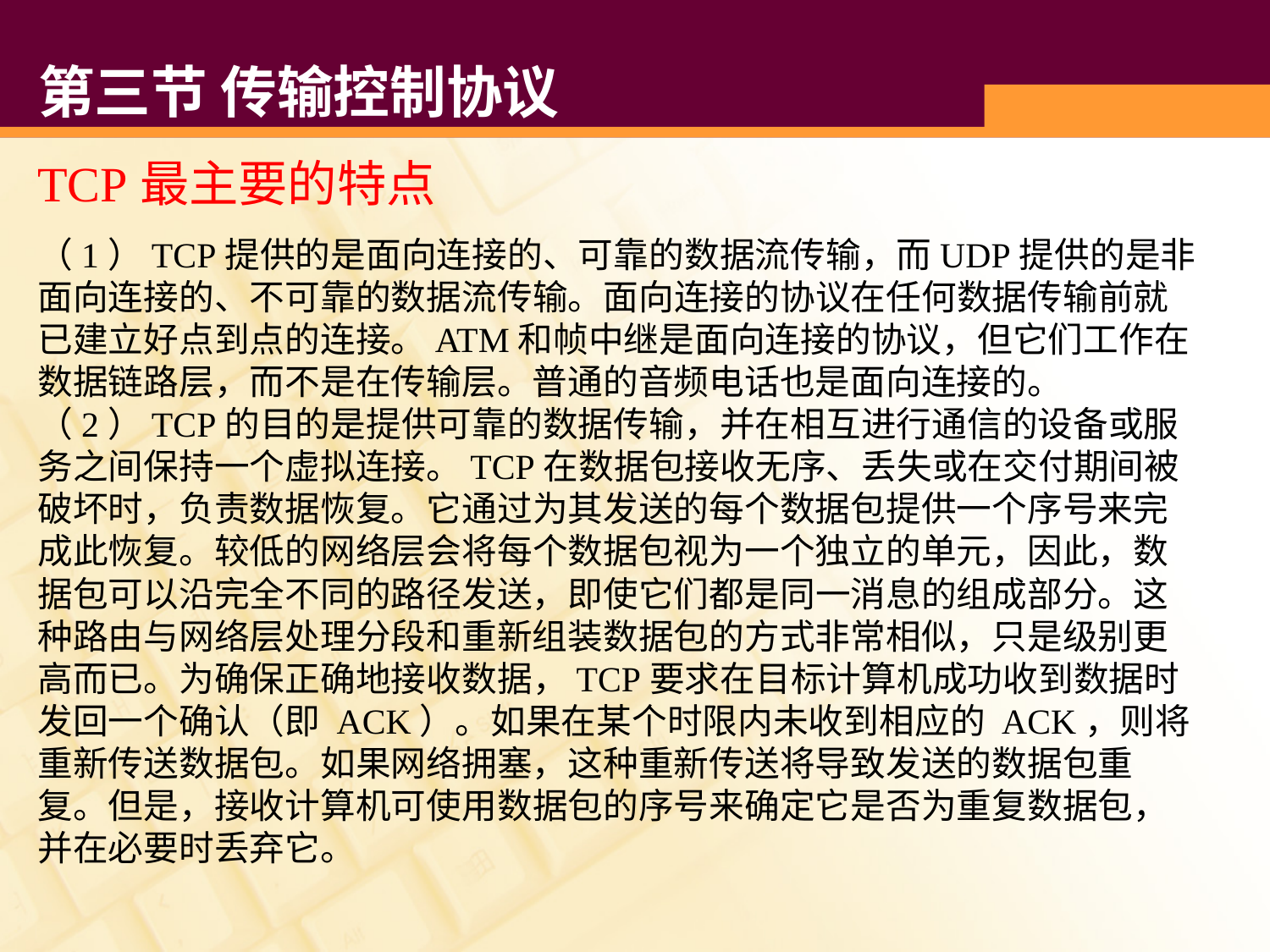

# 第三节 传输控制协议
TCP最主要的特点

（1）TCP提供的是面向连接的、可靠的数据流传输，而UDP提供的是非面向连接的、不可靠的数据流传输。面向连接的协议在任何数据传输前就已建立好点到点的连接。ATM和帧中继是面向连接的协议，但它们工作在数据链路层，而不是在传输层。普通的音频电话也是面向连接的。
（2）TCP的目的是提供可靠的数据传输，并在相互进行通信的设备或服务之间保持一个虚拟连接。TCP在数据包接收无序、丢失或在交付期间被破坏时，负责数据恢复。它通过为其发送的每个数据包提供一个序号来完成此恢复。较低的网络层会将每个数据包视为一个独立的单元，因此，数据包可以沿完全不同的路径发送，即使它们都是同一消息的组成部分。这种路由与网络层处理分段和重新组装数据包的方式非常相似，只是级别更高而已。为确保正确地接收数据，TCP要求在目标计算机成功收到数据时发回一个确认（即 ACK）。如果在某个时限内未收到相应的 ACK，则将重新传送数据包。如果网络拥塞，这种重新传送将导致发送的数据包重复。但是，接收计算机可使用数据包的序号来确定它是否为重复数据包，并在必要时丢弃它。